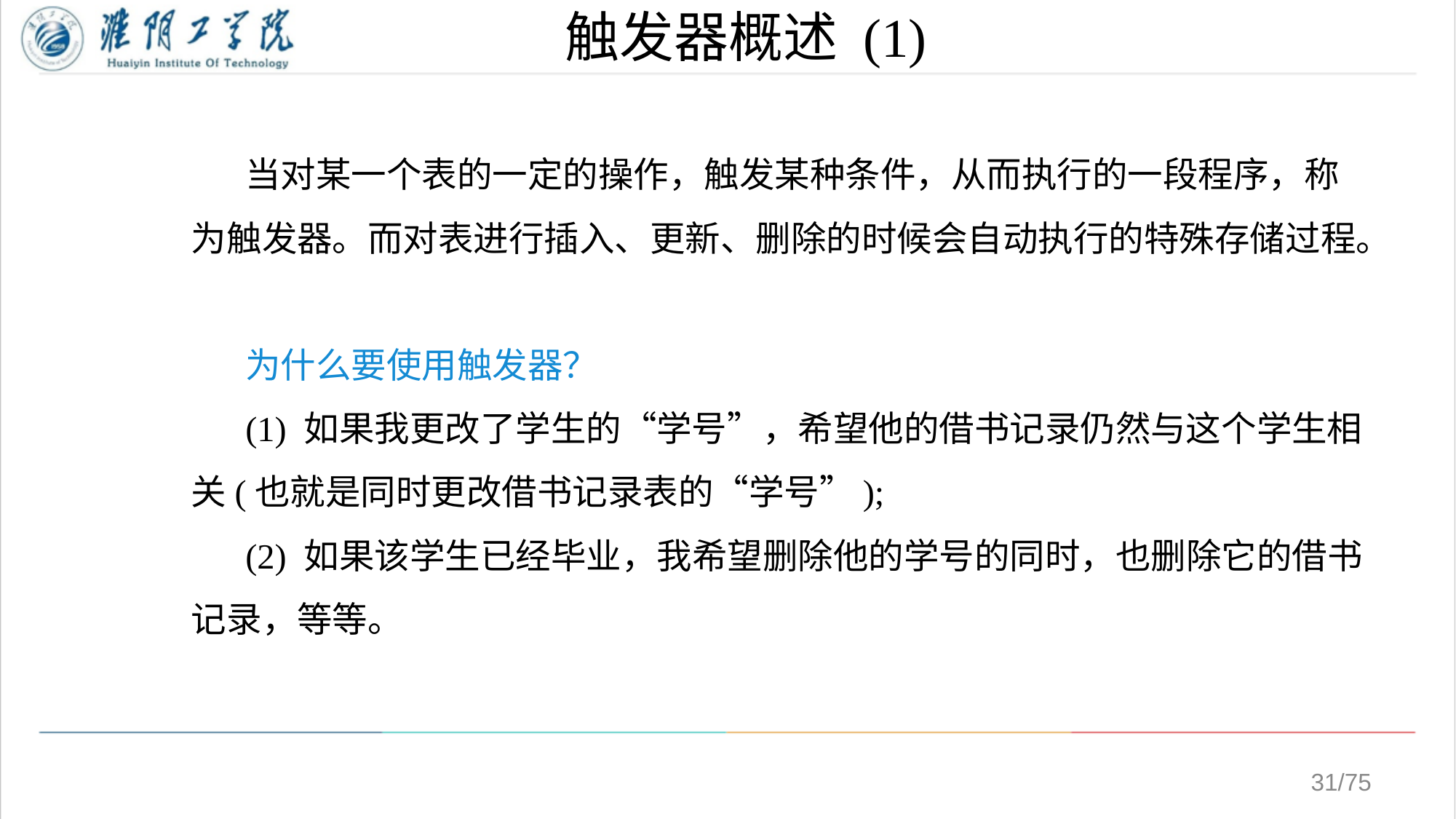

# 触发器概述 (1)
当对某一个表的一定的操作，触发某种条件，从而执行的一段程序，称为触发器。而对表进行插入、更新、删除的时候会自动执行的特殊存储过程。

为什么要使用触发器？
(1) 如果我更改了学生的“学号”，希望他的借书记录仍然与这个学生相关(也就是同时更改借书记录表的“学号”);
(2) 如果该学生已经毕业，我希望删除他的学号的同时，也删除它的借书记录，等等。

31/75